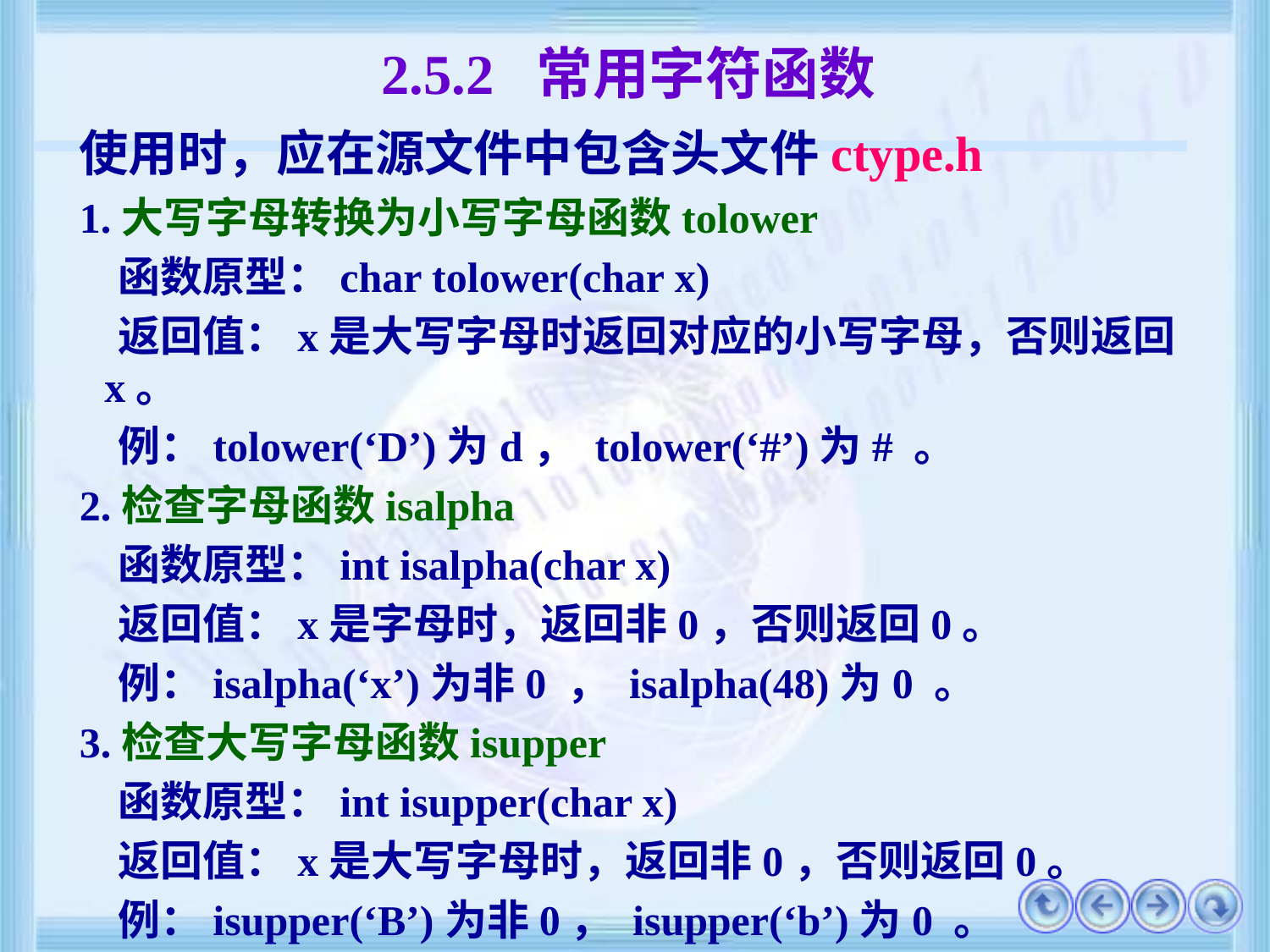

# 2.5.2  常用字符函数
使用时，应在源文件中包含头文件ctype.h
1.大写字母转换为小写字母函数tolower
   函数原型：char tolower(char x)
   返回值：x是大写字母时返回对应的小写字母，否则返回x。
   例：tolower(‘D’)为d， tolower(‘#’)为# 。
2.检查字母函数isalpha
   函数原型：int isalpha(char x)
   返回值：x是字母时，返回非0，否则返回0。
   例：isalpha(‘x’)为非0 ， isalpha(48)为0 。
3.检查大写字母函数isupper
   函数原型：int isupper(char x)
   返回值：x是大写字母时，返回非0，否则返回0。
   例：isupper(‘B’)为非0， isupper(‘b’)为0 。